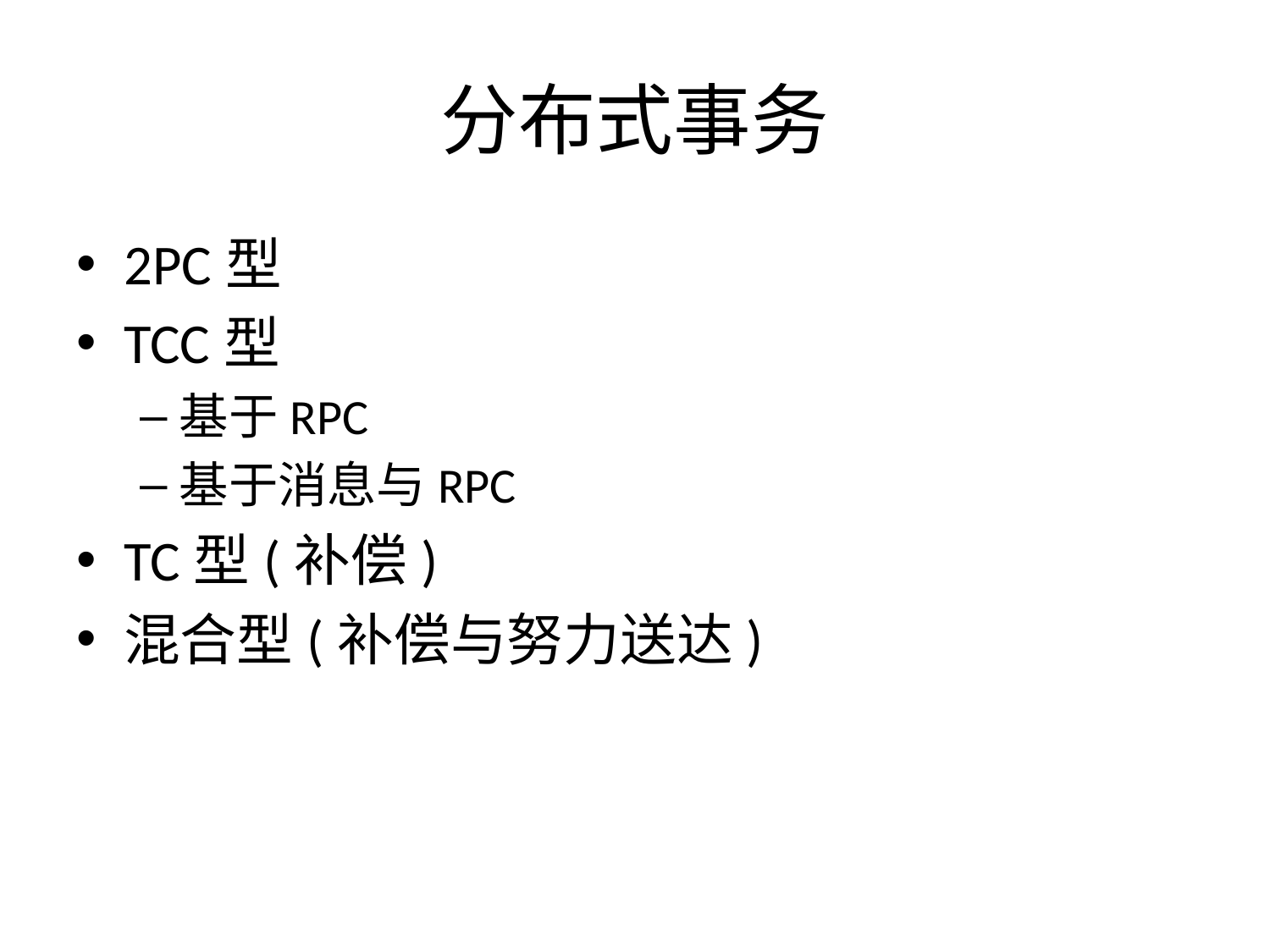

# 分布式事务
2PC型
TCC型
基于RPC
基于消息与RPC
TC型(补偿)
混合型(补偿与努力送达)